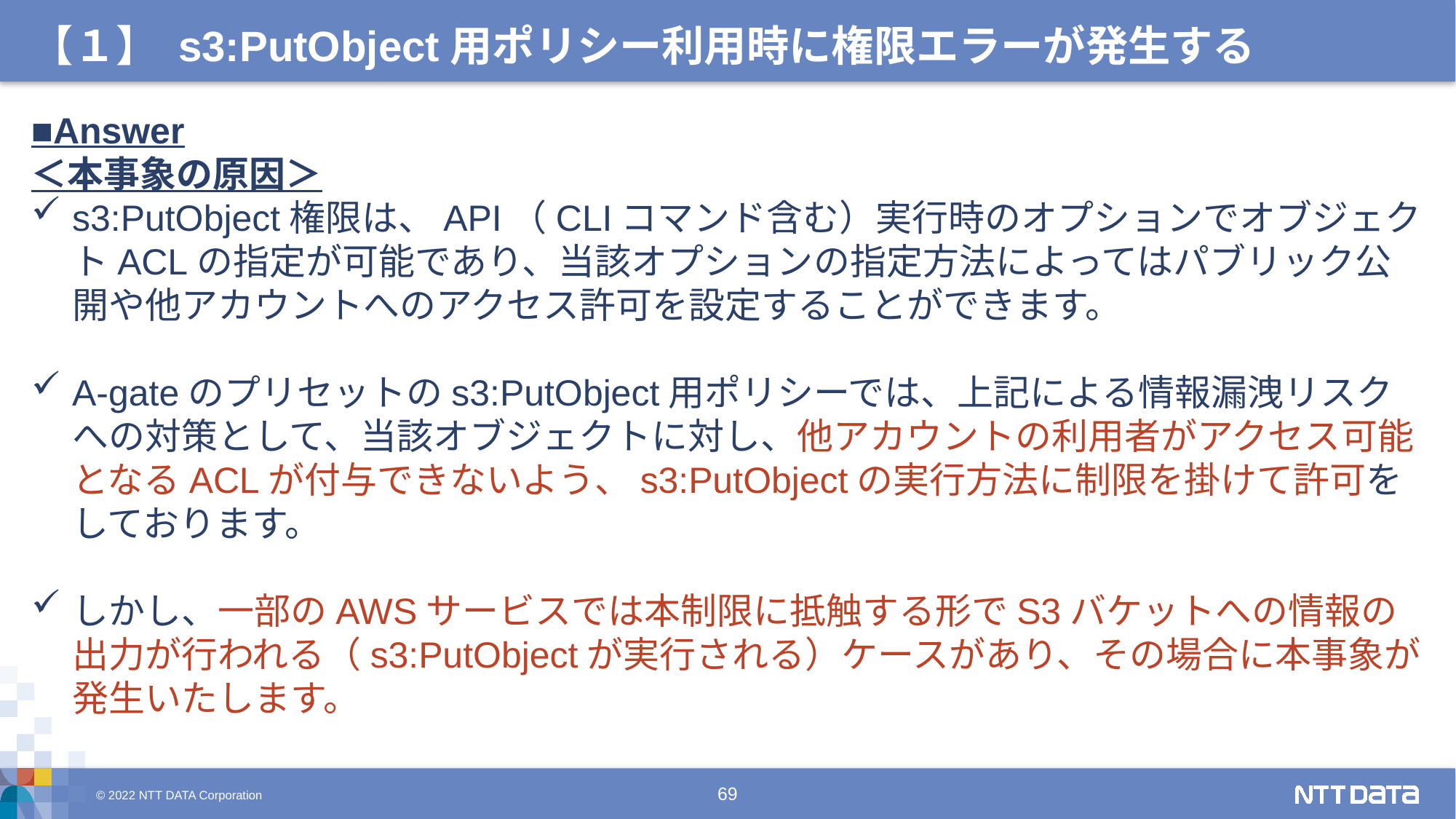

【１】 s3:PutObject用ポリシー利用時に権限エラーが発生する
■Answer
＜本事象の原因＞
s3:PutObject権限は、API（CLIコマンド含む）実行時のオプションでオブジェクトACLの指定が可能であり、当該オプションの指定方法によってはパブリック公開や他アカウントへのアクセス許可を設定することができます。

A-gateのプリセットのs3:PutObject用ポリシーでは、上記による情報漏洩リスクへの対策として、当該オブジェクトに対し、他アカウントの利用者がアクセス可能となるACLが付与できないよう、s3:PutObjectの実行方法に制限を掛けて許可をしております。

しかし、一部のAWSサービスでは本制限に抵触する形でS3バケットへの情報の出力が行われる（s3:PutObjectが実行される）ケースがあり、その場合に本事象が発生いたします。